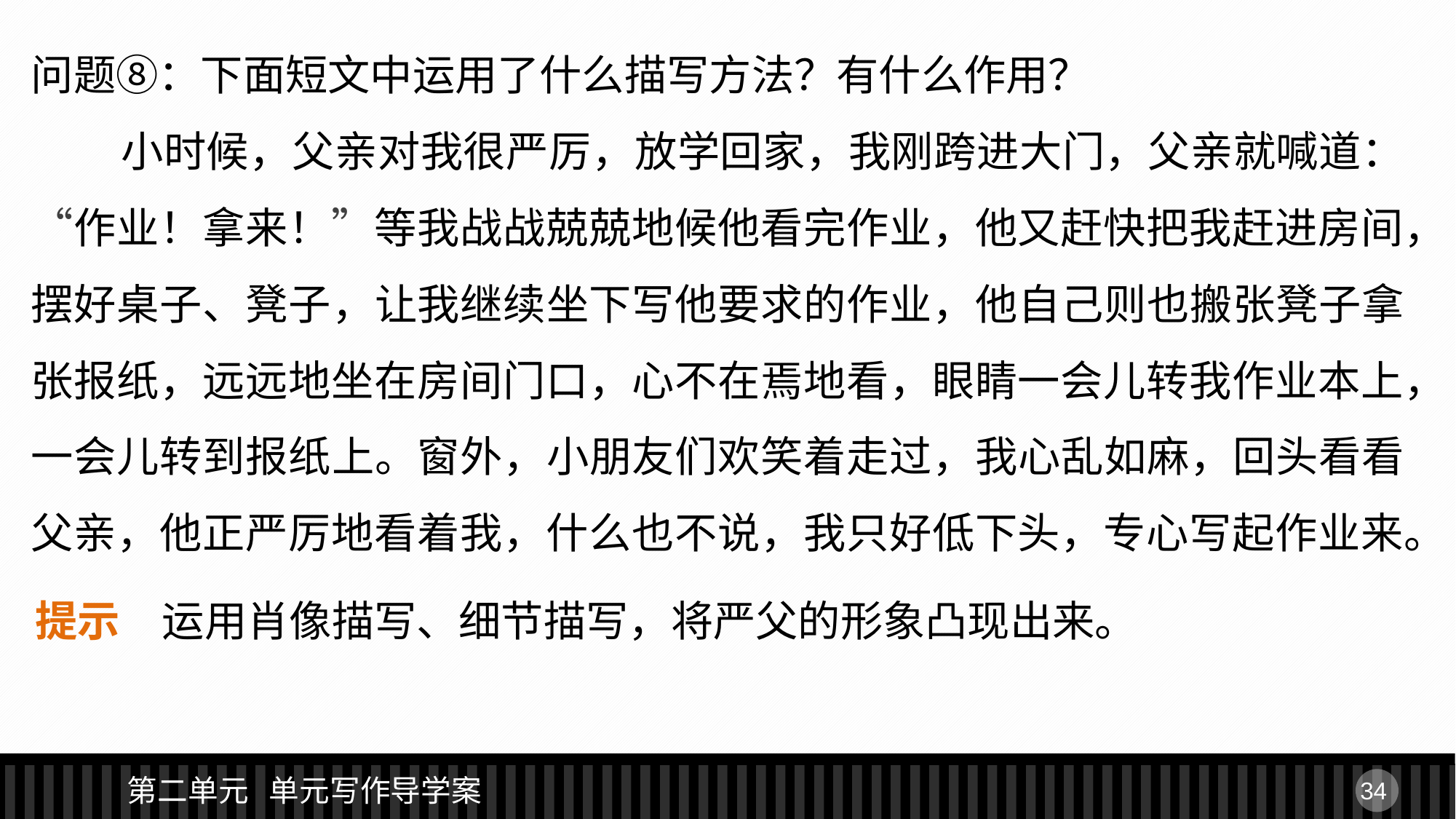

问题⑧：下面短文中运用了什么描写方法？有什么作用？
        小时候，父亲对我很严厉，放学回家，我刚跨进大门，父亲就喊道：“作业！拿来！”等我战战兢兢地候他看完作业，他又赶快把我赶进房间，摆好桌子、凳子，让我继续坐下写他要求的作业，他自己则也搬张凳子拿张报纸，远远地坐在房间门口，心不在焉地看，眼睛一会儿转我作业本上，一会儿转到报纸上。窗外，小朋友们欢笑着走过，我心乱如麻，回头看看父亲，他正严厉地看着我，什么也不说，我只好低下头，专心写起作业来。
提示　运用肖像描写、细节描写，将严父的形象凸现出来。